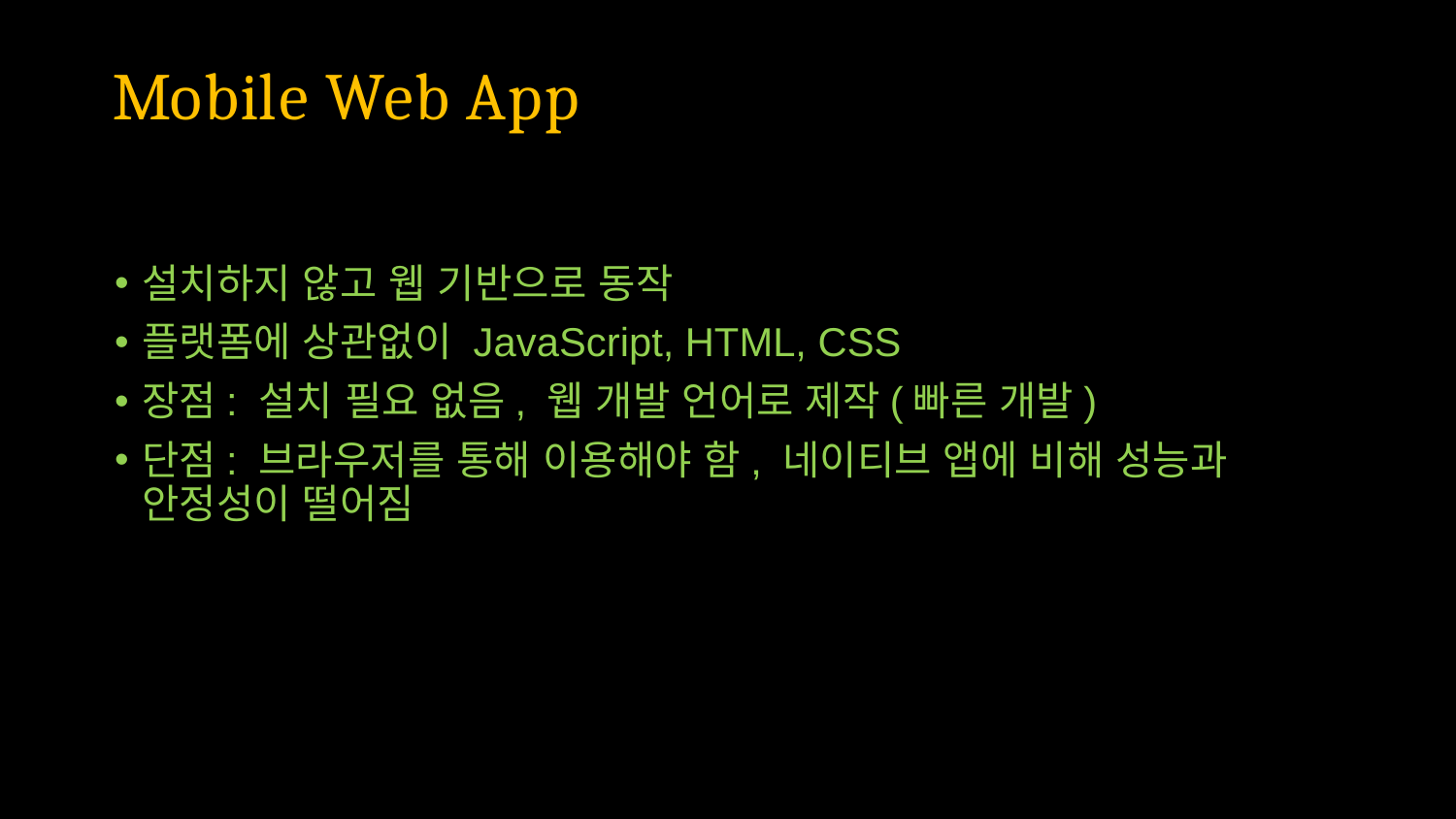

# Mobile Web App

설치하지 않고 웹 기반으로 동작
플랫폼에 상관없이 JavaScript, HTML, CSS
장점: 설치 필요 없음, 웹 개발 언어로 제작(빠른 개발)
단점: 브라우저를 통해 이용해야 함, 네이티브 앱에 비해 성능과 안정성이 떨어짐